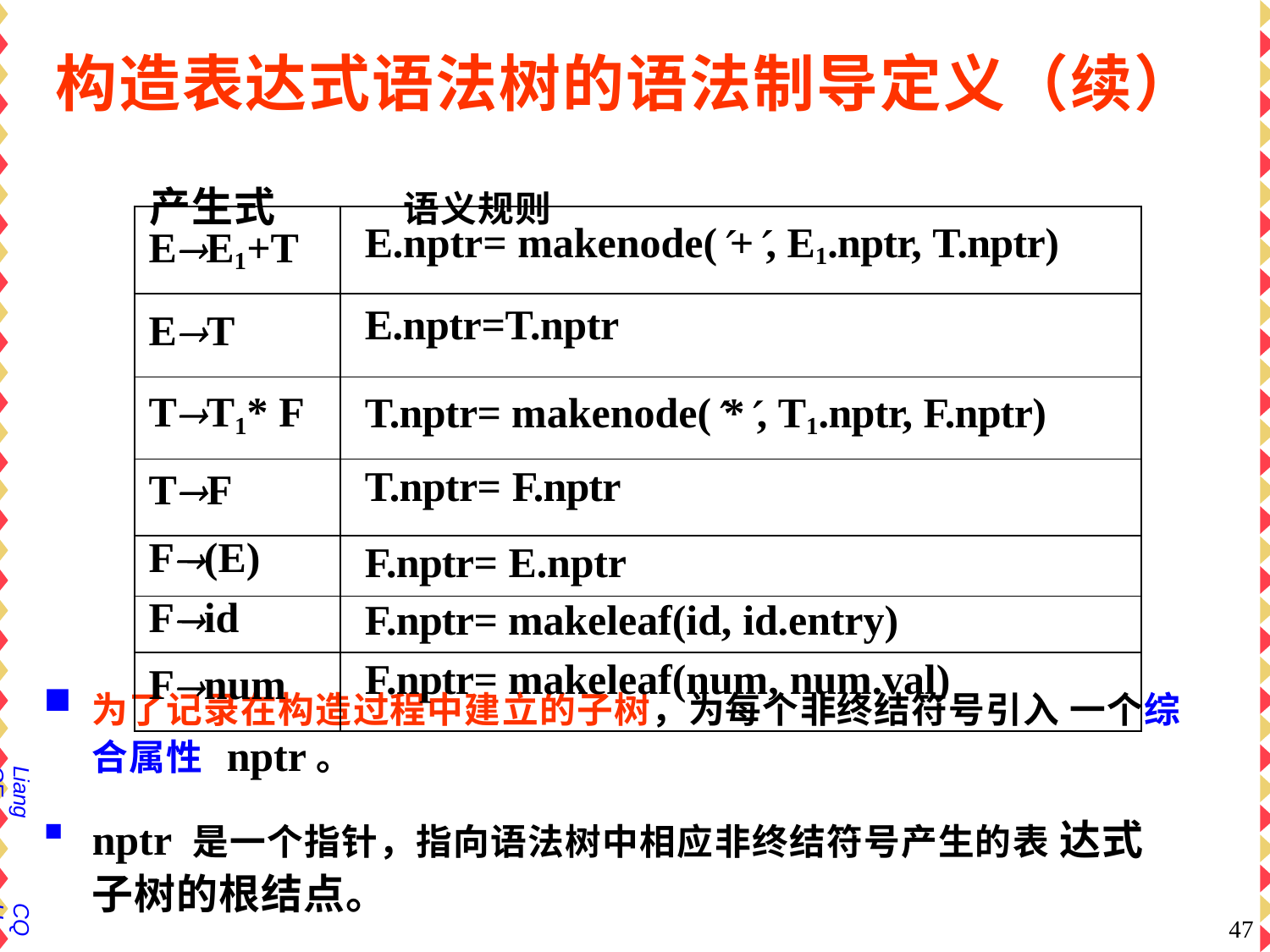

# 构造表达式语法树的语法制导定义（续）
产生式	语义规则
| E→E1+T | E.nptr= makenode(′+′, E1.nptr, T.nptr) |
| --- | --- |
| E→T | E.nptr=T.nptr |
| T→T1\* F | T.nptr= makenode(′\*′, T1.nptr, F.nptr) |
| T→F | T.nptr= F.nptr |
| F→(E) | F.nptr= E.nptr |
| F→id | F.nptr= makeleaf(id, id.entry) |
| F→num | F.nptr= makeleaf(num, num.val) |
为了记录在构造过程中建立的子树，为每个非终结符号引入 一个综合属性 nptr。
nptr 是一个指针，指向语法树中相应非终结符号产生的表 达式子树的根结点。
Liang GE
CQU
47